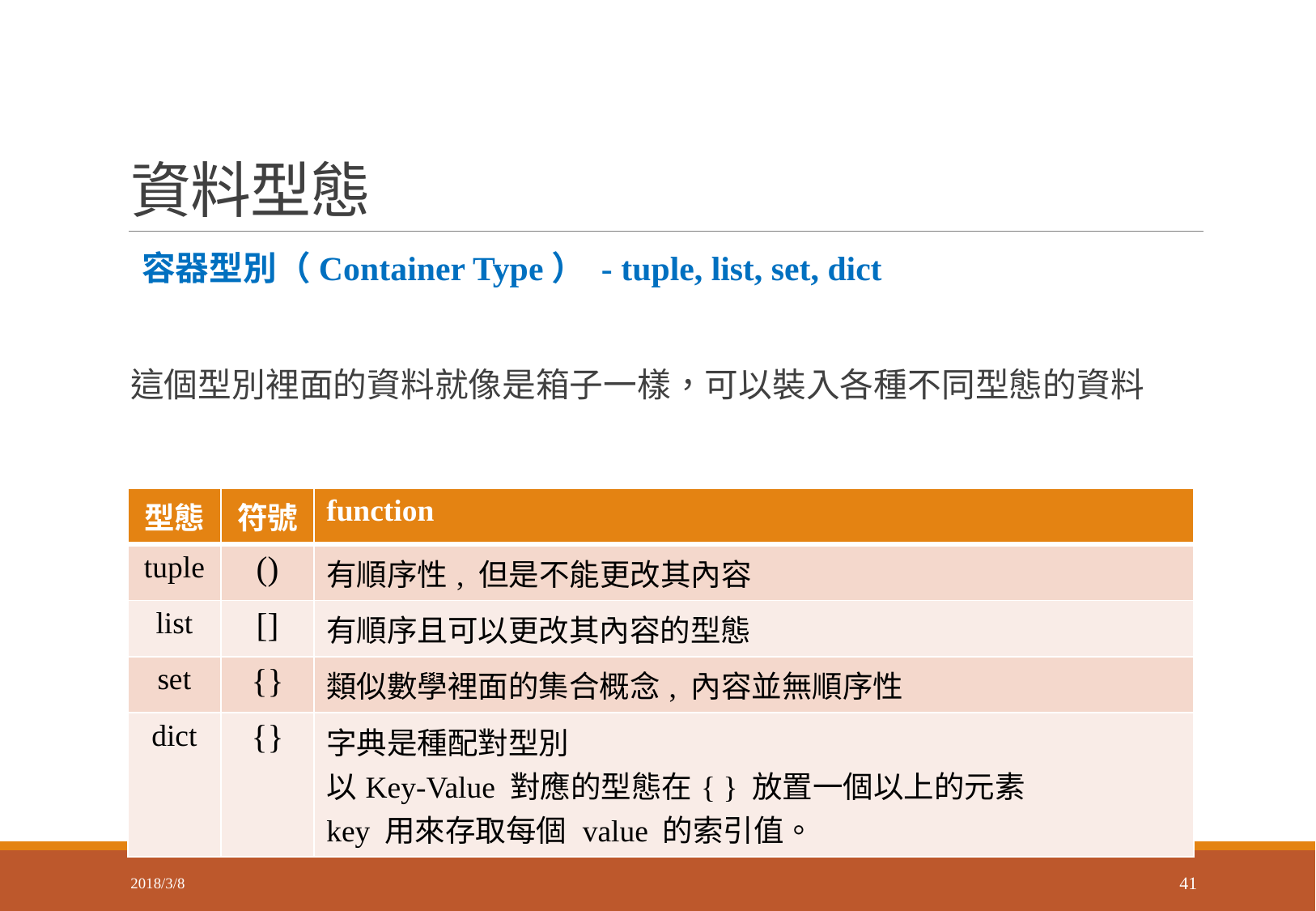

# 資料型態
  容器型別（Container Type） - tuple, list, set, dict

這個型別裡面的資料就像是箱子一樣，可以裝入各種不同型態的資料

| 型態 | 符號 | function |
| --- | --- | --- |
| tuple | () | 有順序性, 但是不能更改其內容 |
| list | [] | 有順序且可以更改其內容的型態 |
| set | {} | 類似數學裡面的集合概念, 內容並無順序性 |
| dict | {} | 字典是種配對型別 以Key-Value 對應的型態在{ } 放置一個以上的元素 key 用來存取每個 value 的索引值。 |
2018/3/8
41